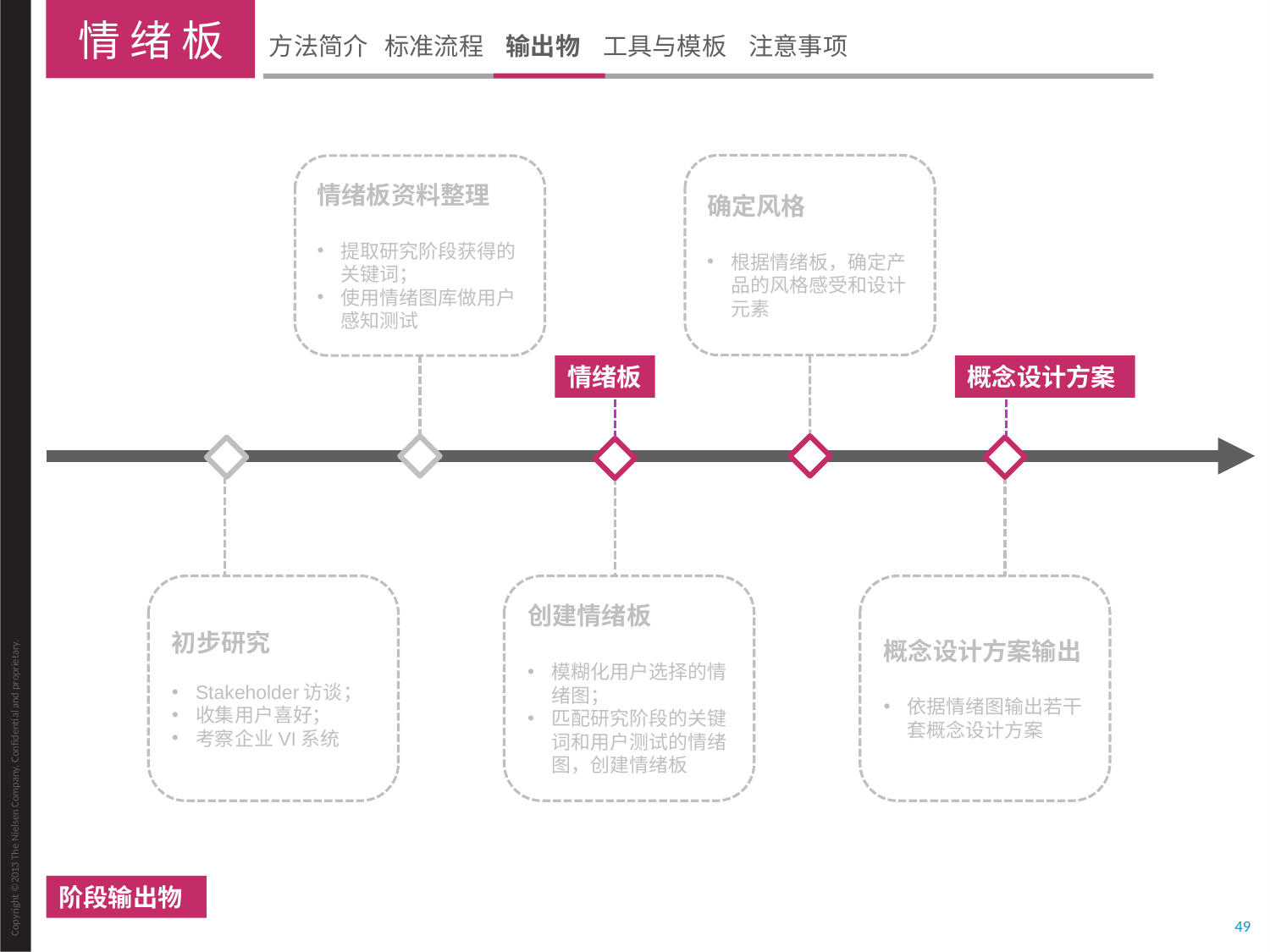

情 绪 板
方法简介   标准流程    输出物    工具与模板    注意事项

确定风格

根据情绪板，确定产品的风格感受和设计元素
情绪板资料整理

提取研究阶段获得的关键词；
使用情绪图库做用户感知测试
情绪板
概念设计方案

初步研究

Stakeholder访谈；
收集用户喜好；
考察企业VI系统
创建情绪板

模糊化用户选择的情绪图；
匹配研究阶段的关键词和用户测试的情绪图，创建情绪板
概念设计方案输出

依据情绪图输出若干套概念设计方案
阶段输出物